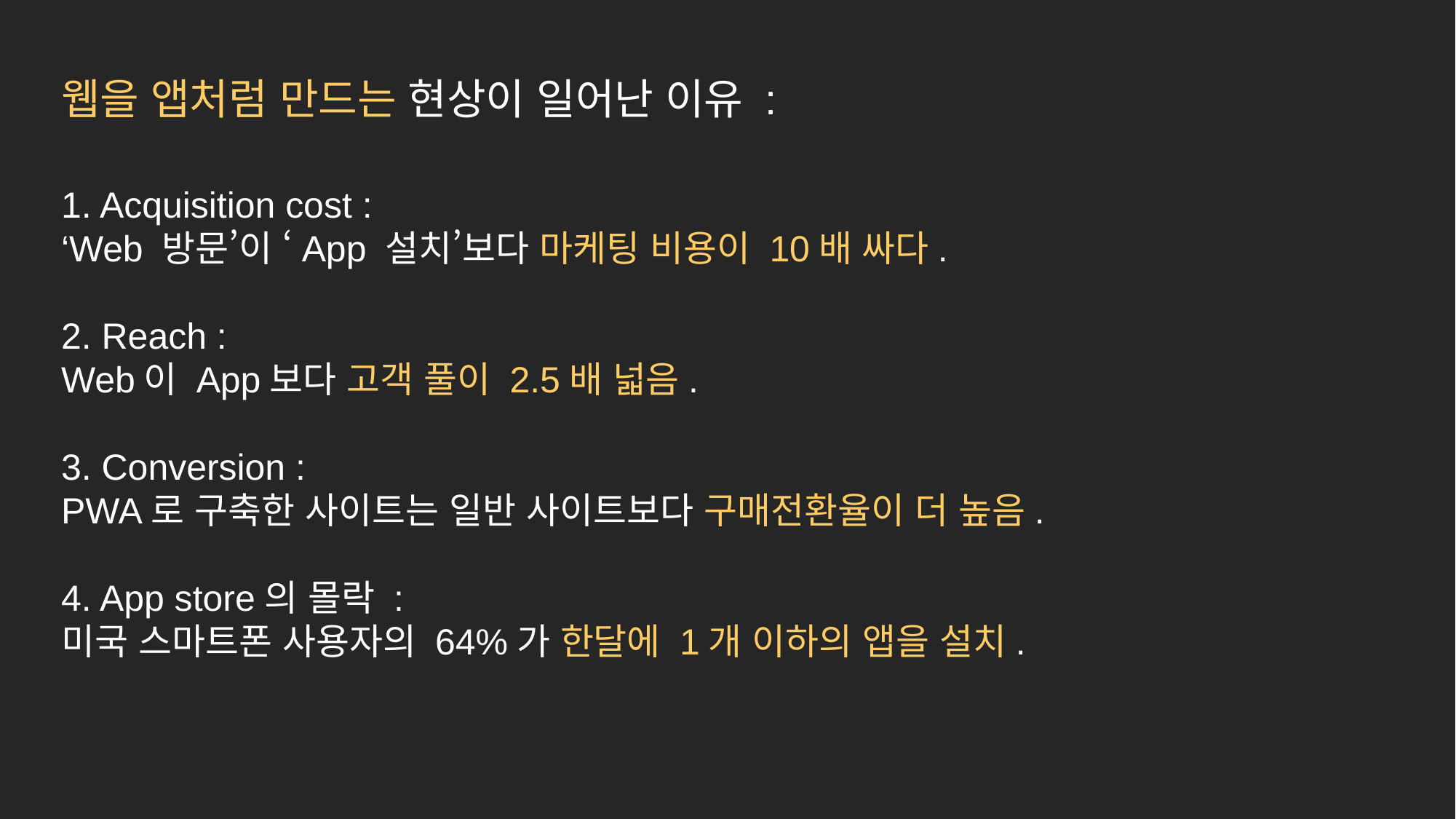

웹을 앱처럼 만드는 현상이 일어난 이유 :

1. Acquisition cost :
‘Web 방문’이 ‘App 설치’보다 마케팅 비용이 10배 싸다.

2. Reach :
Web이 App보다 고객 풀이 2.5배 넓음.

3. Conversion :
PWA로 구축한 사이트는 일반 사이트보다 구매전환율이 더 높음.

4. App store의 몰락 :
미국 스마트폰 사용자의 64%가 한달에 1개 이하의 앱을 설치.